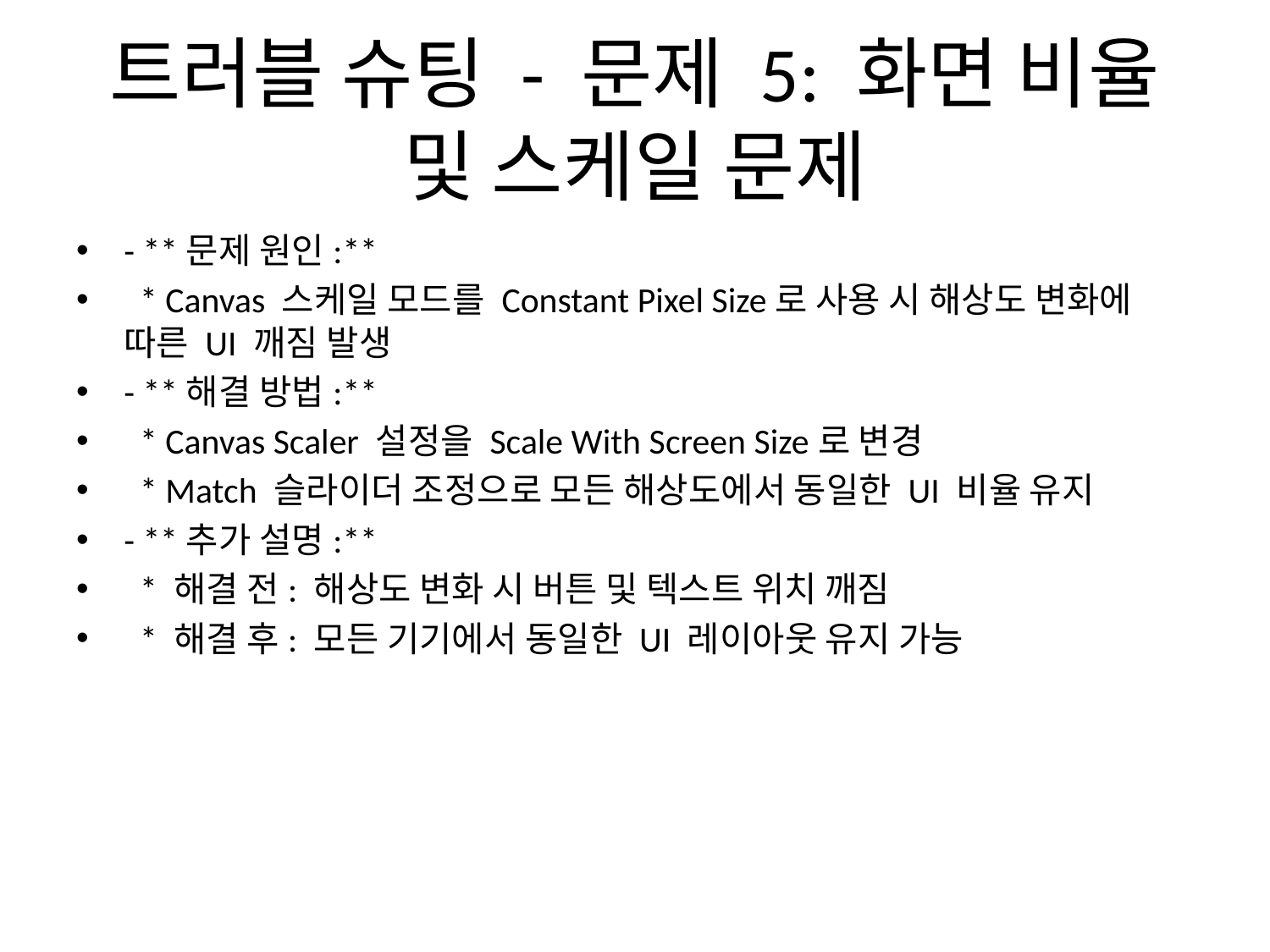

# 트러블 슈팅 - 문제 5: 화면 비율 및 스케일 문제
- **문제 원인:**
  * Canvas 스케일 모드를 Constant Pixel Size로 사용 시 해상도 변화에 따른 UI 깨짐 발생
- **해결 방법:**
  * Canvas Scaler 설정을 Scale With Screen Size로 변경
  * Match 슬라이더 조정으로 모든 해상도에서 동일한 UI 비율 유지
- **추가 설명:**
  * 해결 전: 해상도 변화 시 버튼 및 텍스트 위치 깨짐
  * 해결 후: 모든 기기에서 동일한 UI 레이아웃 유지 가능